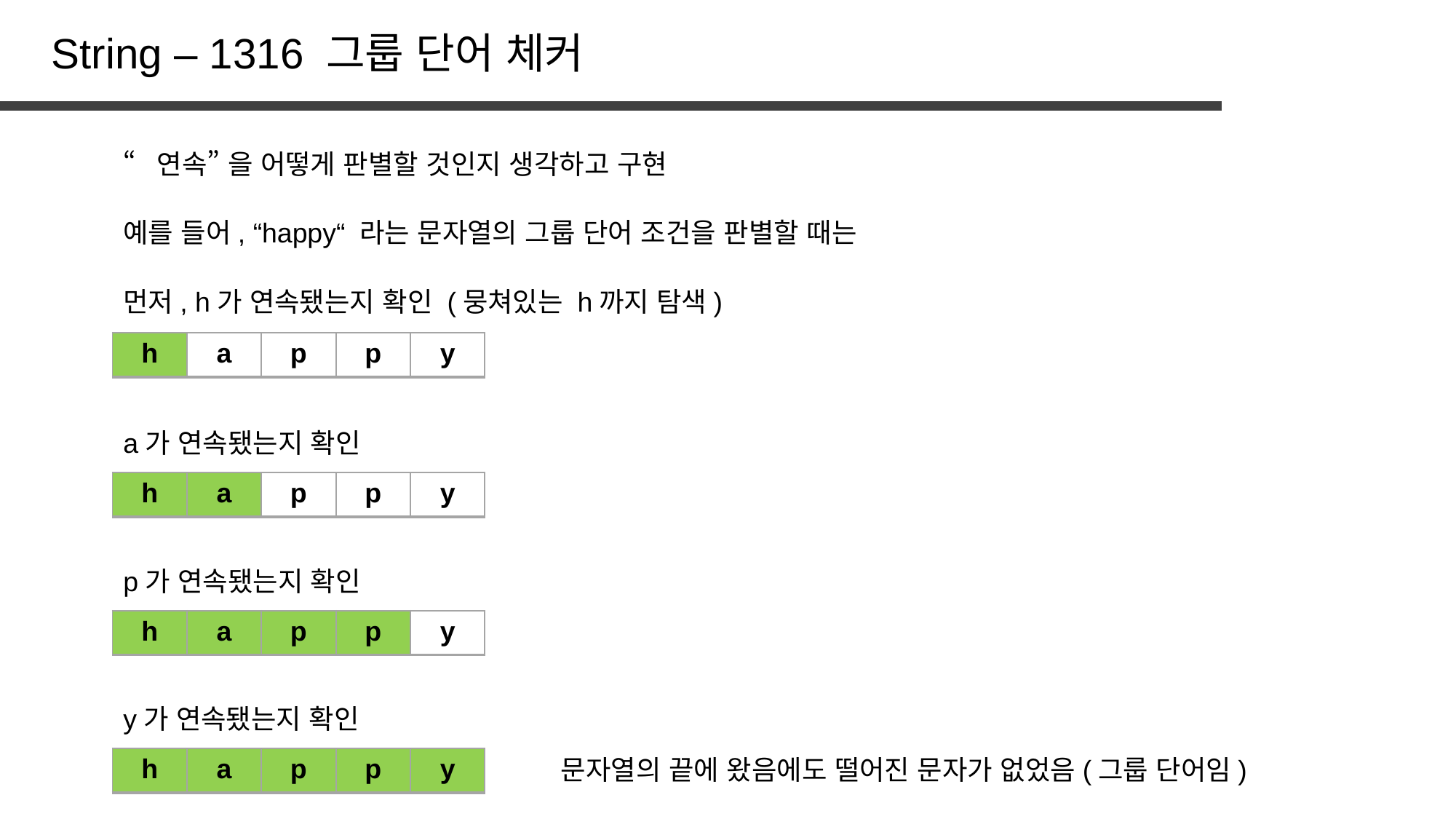

String – 1316 그룹 단어 체커
“연속” 을 어떻게 판별할 것인지 생각하고 구현
예를 들어, “happy“ 라는 문자열의 그룹 단어 조건을 판별할 때는
먼저, h가 연속됐는지 확인 (뭉쳐있는 h까지 탐색)
| h | a | p | p | y |
| --- | --- | --- | --- | --- |
a가 연속됐는지 확인
| h | a | p | p | y |
| --- | --- | --- | --- | --- |
p가 연속됐는지 확인
| h | a | p | p | y |
| --- | --- | --- | --- | --- |
y가 연속됐는지 확인
문자열의 끝에 왔음에도 떨어진 문자가 없었음(그룹 단어임)
| h | a | p | p | y |
| --- | --- | --- | --- | --- |